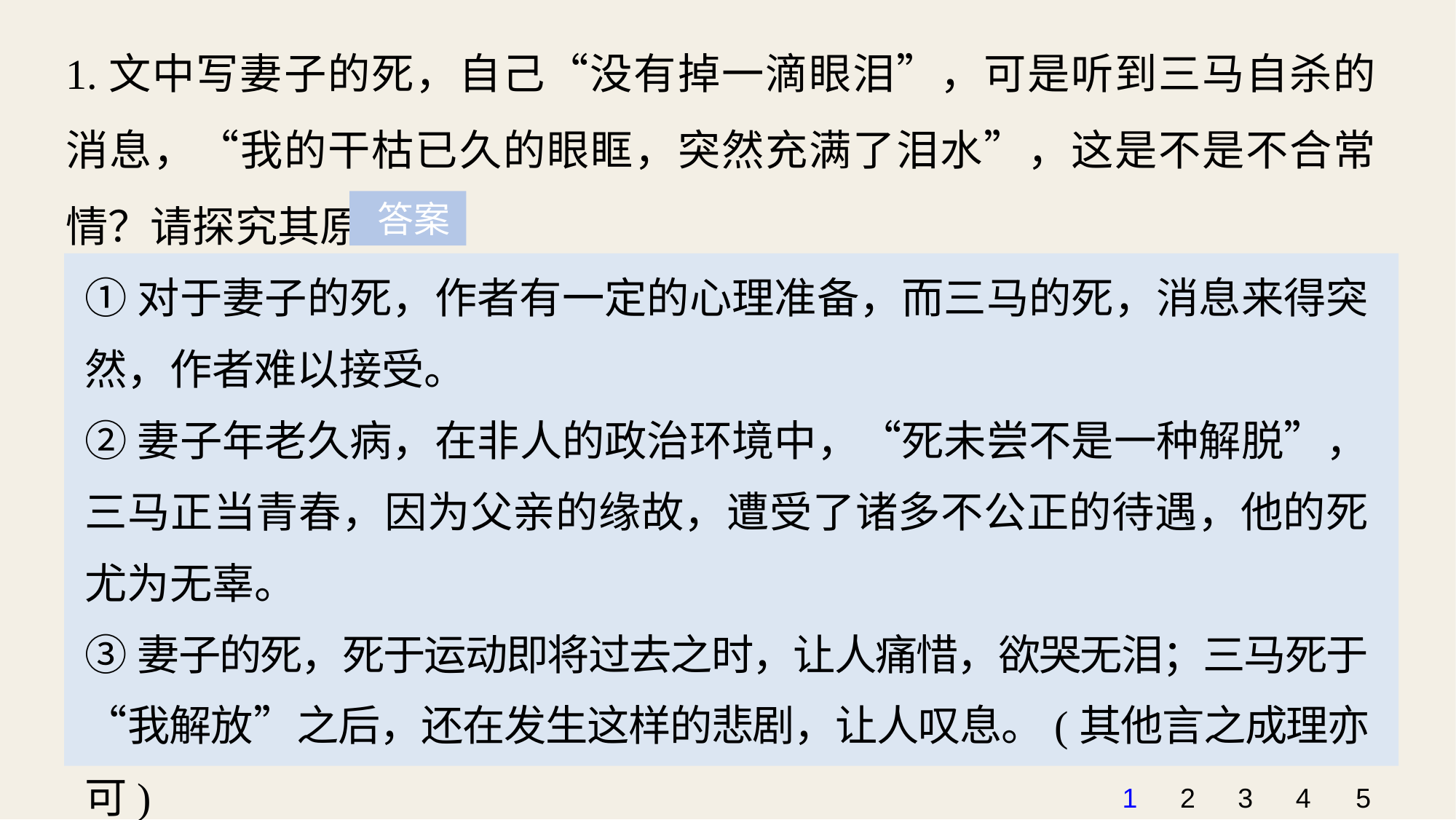

1.文中写妻子的死，自己“没有掉一滴眼泪”，可是听到三马自杀的消息，“我的干枯已久的眼眶，突然充满了泪水”，这是不是不合常情？请探究其原因。
 答案
①对于妻子的死，作者有一定的心理准备，而三马的死，消息来得突然，作者难以接受。
②妻子年老久病，在非人的政治环境中，“死未尝不是一种解脱”，三马正当青春，因为父亲的缘故，遭受了诸多不公正的待遇，他的死尤为无辜。
③妻子的死，死于运动即将过去之时，让人痛惜，欲哭无泪；三马死于“我解放”之后，还在发生这样的悲剧，让人叹息。(其他言之成理亦可)

1
2
3
4
5